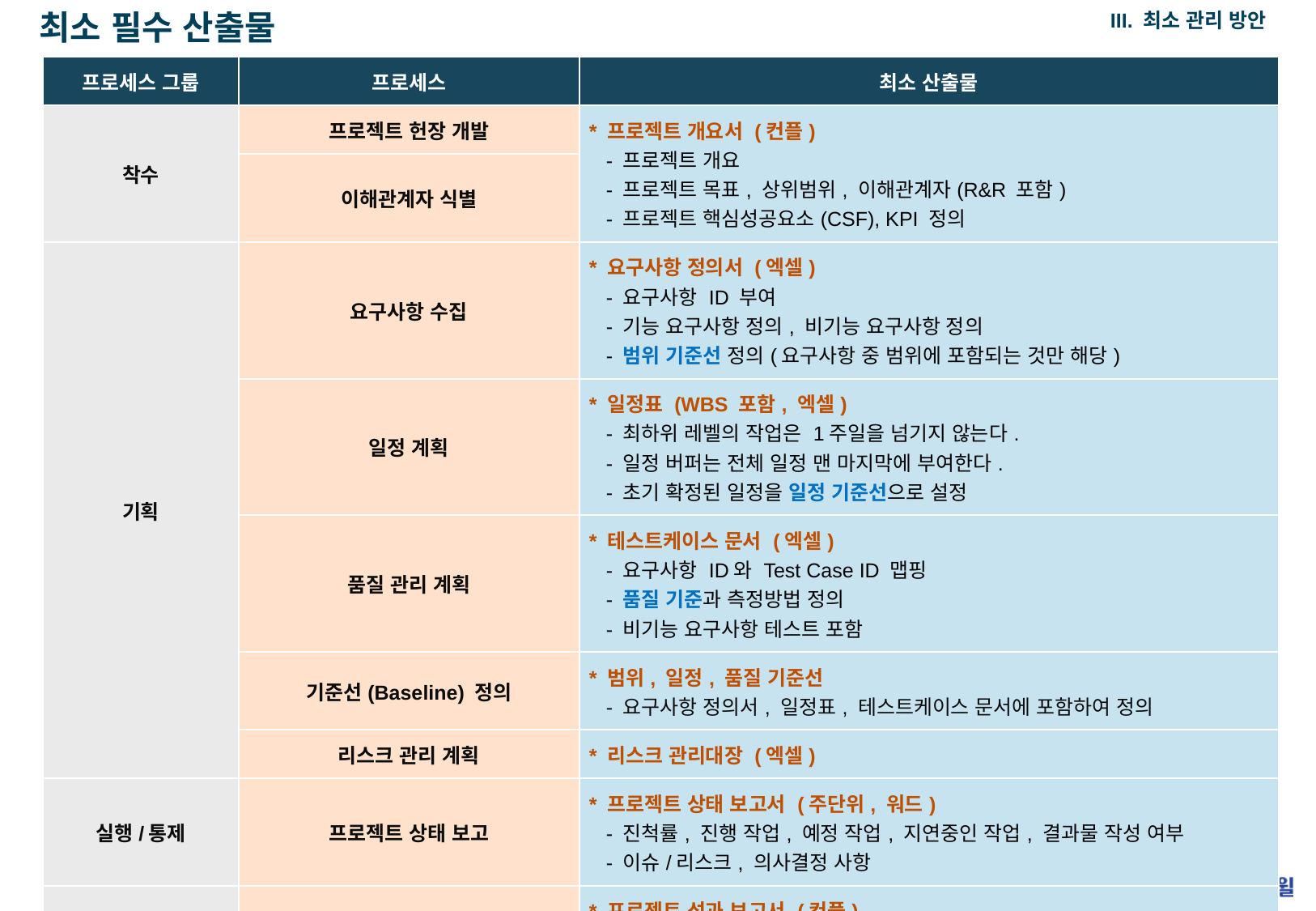

최소 필수 산출물
III. 최소 관리 방안
| 프로세스 그룹 | 프로세스 | 최소 산출물 |
| --- | --- | --- |
| 착수 | 프로젝트 헌장 개발 | \* 프로젝트 개요서 (컨플) - 프로젝트 개요 - 프로젝트 목표, 상위범위, 이해관계자(R&R 포함) - 프로젝트 핵심성공요소(CSF), KPI 정의 |
|  | 이해관계자 식별 |  |
| 기획 | 요구사항 수집 | \* 요구사항 정의서 (엑셀) - 요구사항 ID 부여 - 기능 요구사항 정의, 비기능 요구사항 정의 - 범위 기준선 정의(요구사항 중 범위에 포함되는 것만 해당) |
|  | 일정 계획 | \* 일정표 (WBS 포함, 엑셀) - 최하위 레벨의 작업은 1주일을 넘기지 않는다. - 일정 버퍼는 전체 일정 맨 마지막에 부여한다. - 초기 확정된 일정을 일정 기준선으로 설정 |
|  | 품질 관리 계획 | \* 테스트케이스 문서 (엑셀) - 요구사항 ID와 Test Case ID 맵핑 - 품질 기준과 측정방법 정의 - 비기능 요구사항 테스트 포함 |
|  | 기준선(Baseline) 정의 | \* 범위, 일정, 품질 기준선 - 요구사항 정의서, 일정표, 테스트케이스 문서에 포함하여 정의 |
|  | 리스크 관리 계획 | \* 리스크 관리대장 (엑셀) |
| 실행/통제 | 프로젝트 상태 보고 | \* 프로젝트 상태 보고서 (주단위, 워드) - 진척률, 진행 작업, 예정 작업, 지연중인 작업, 결과물 작성 여부 - 이슈/리스크, 의사결정 사항 |
| 종료 | 프로젝트 성과 보고 / 회고 | \* 프로젝트 성과 보고서 (컨플) - KPI 측정값 보고 - 프로젝트 회고 |